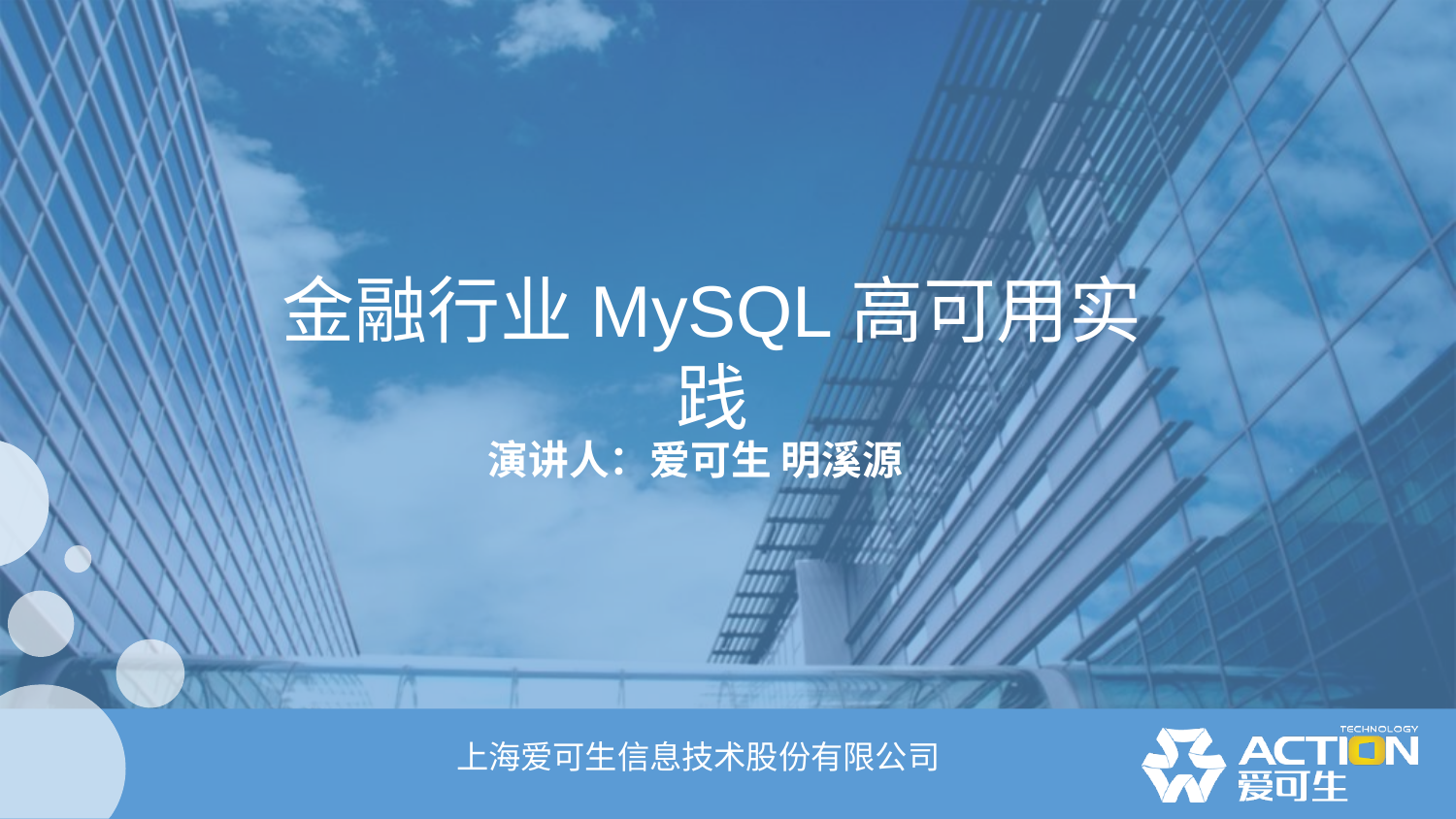

金融行业MySQL高可用实践
演讲人：爱可生 明溪源
上海爱可生信息技术股份有限公司